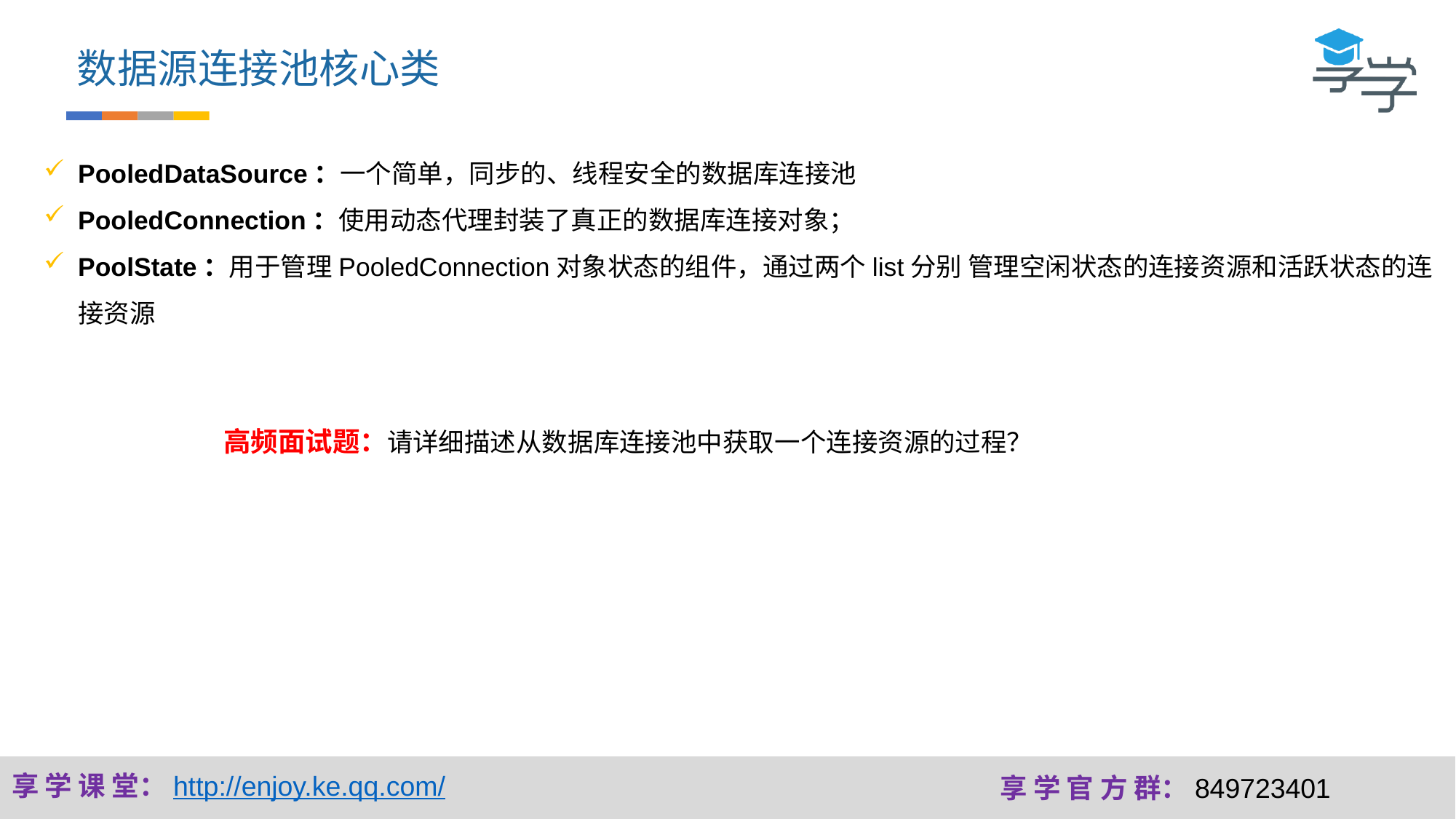

数据源连接池核心类

PooledDataSource：一个简单，同步的、线程安全的数据库连接池
PooledConnection：使用动态代理封装了真正的数据库连接对象；
PoolState：用于管理PooledConnection对象状态的组件，通过两个list分别 管理空闲状态的连接资源和活跃状态的连接资源

高频面试题：请详细描述从数据库连接池中获取一个连接资源的过程？